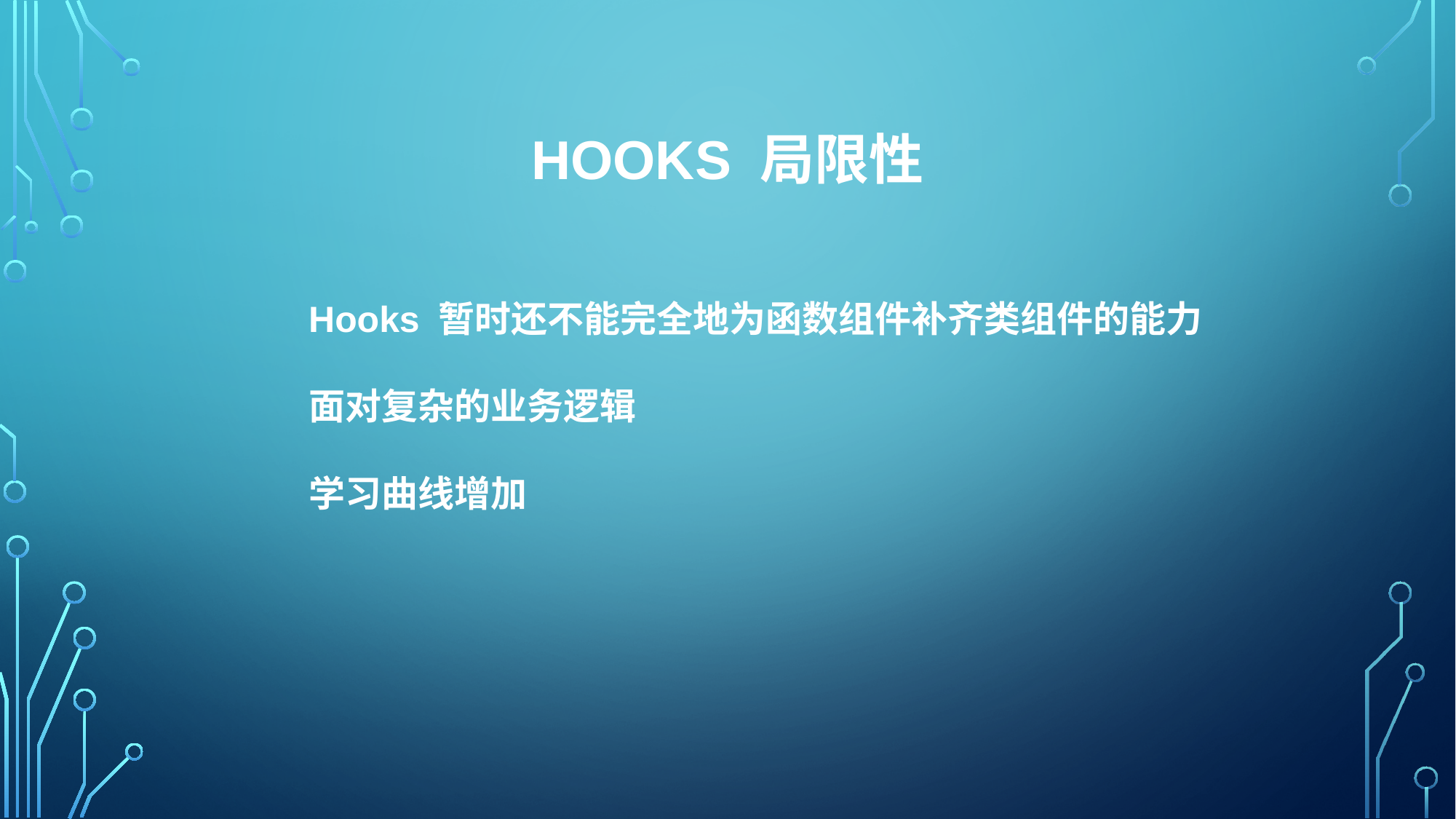

# Hooks 局限性
Hooks 暂时还不能完全地为函数组件补齐类组件的能力

面对复杂的业务逻辑

学习曲线增加